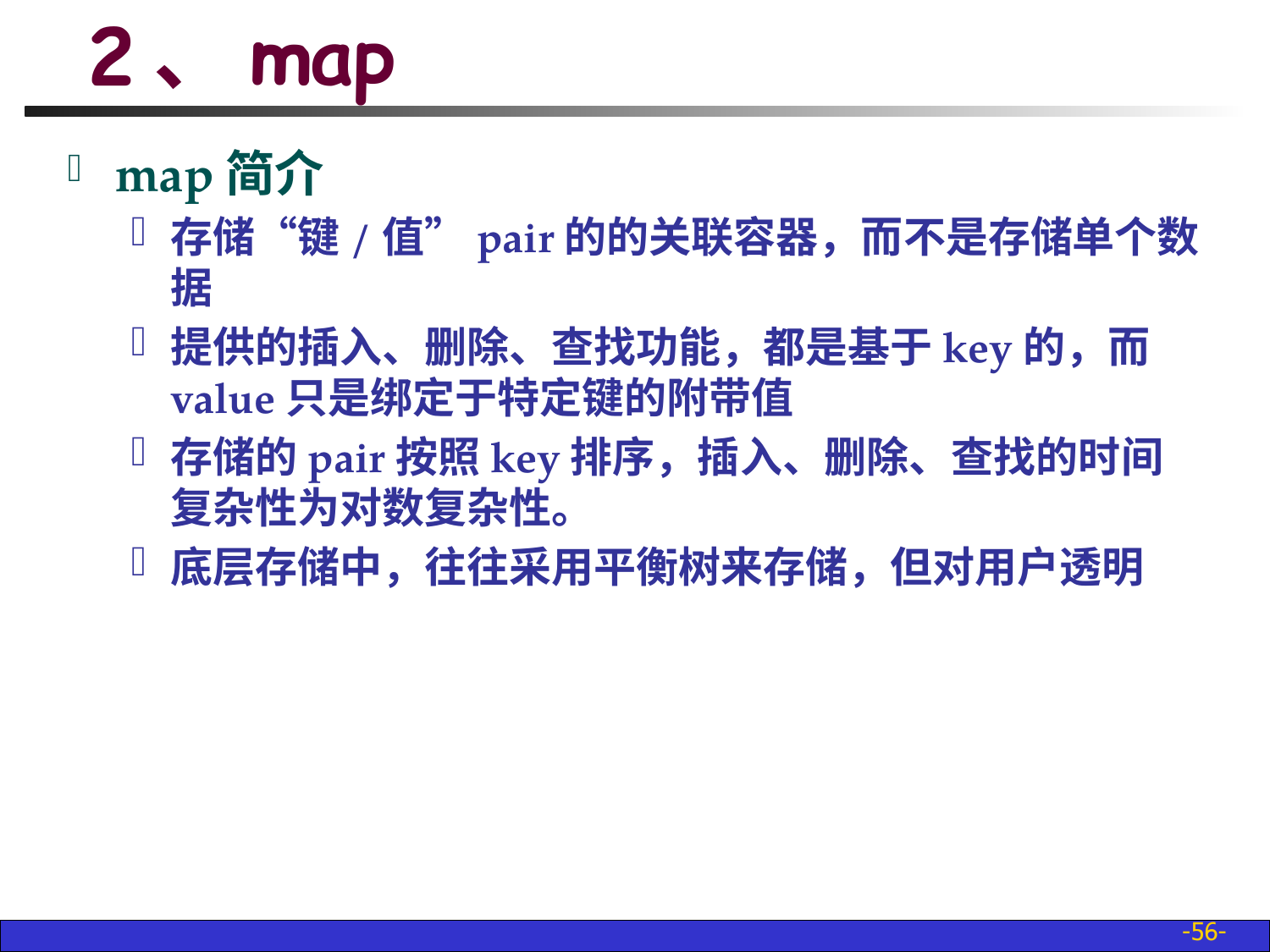

# 2、map
map简介
存储“键/值”pair的的关联容器，而不是存储单个数据
提供的插入、删除、查找功能，都是基于key的，而value只是绑定于特定键的附带值
存储的pair按照key排序，插入、删除、查找的时间复杂性为对数复杂性。
底层存储中，往往采用平衡树来存储，但对用户透明
-56-